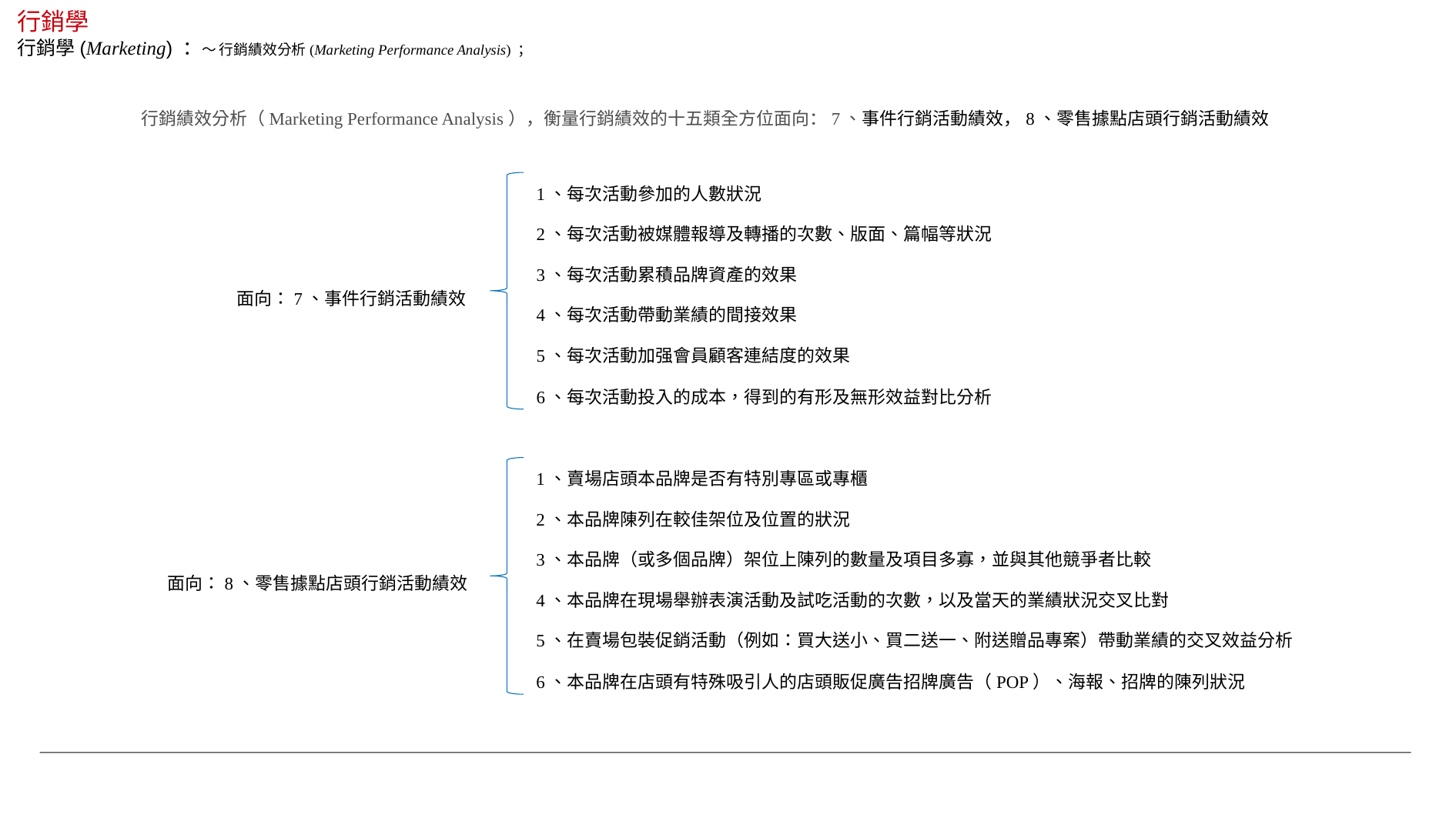

行銷學
行銷學(Marketing) ：～ 行銷績效分析(Marketing Performance Analysis) ；
行銷績效分析（Marketing Performance Analysis），衡量行銷績效的十五類全方位面向：7、事件行銷活動績效，8、零售據點店頭行銷活動績效
1、每次活動參加的人數狀況

2、每次活動被媒體報導及轉播的次數、版面、篇幅等狀況
3、每次活動累積品牌資產的效果
面向：7、事件行銷活動績效
4、每次活動帶動業績的間接效果
5、每次活動加强會員顧客連結度的效果
6、每次活動投入的成本，得到的有形及無形效益對比分析
1、賣場店頭本品牌是否有特別專區或專櫃

2、本品牌陳列在較佳架位及位置的狀況
3、本品牌（或多個品牌）架位上陳列的數量及項目多寡，並與其他競爭者比較
面向：8、零售據點店頭行銷活動績效
4、本品牌在現場舉辦表演活動及試吃活動的次數，以及當天的業績狀況交叉比對
5、在賣場包裝促銷活動（例如：買大送小、買二送一、附送贈品專案）帶動業績的交叉效益分析
6、本品牌在店頭有特殊吸引人的店頭販促廣告招牌廣告（POP）、海報、招牌的陳列狀況